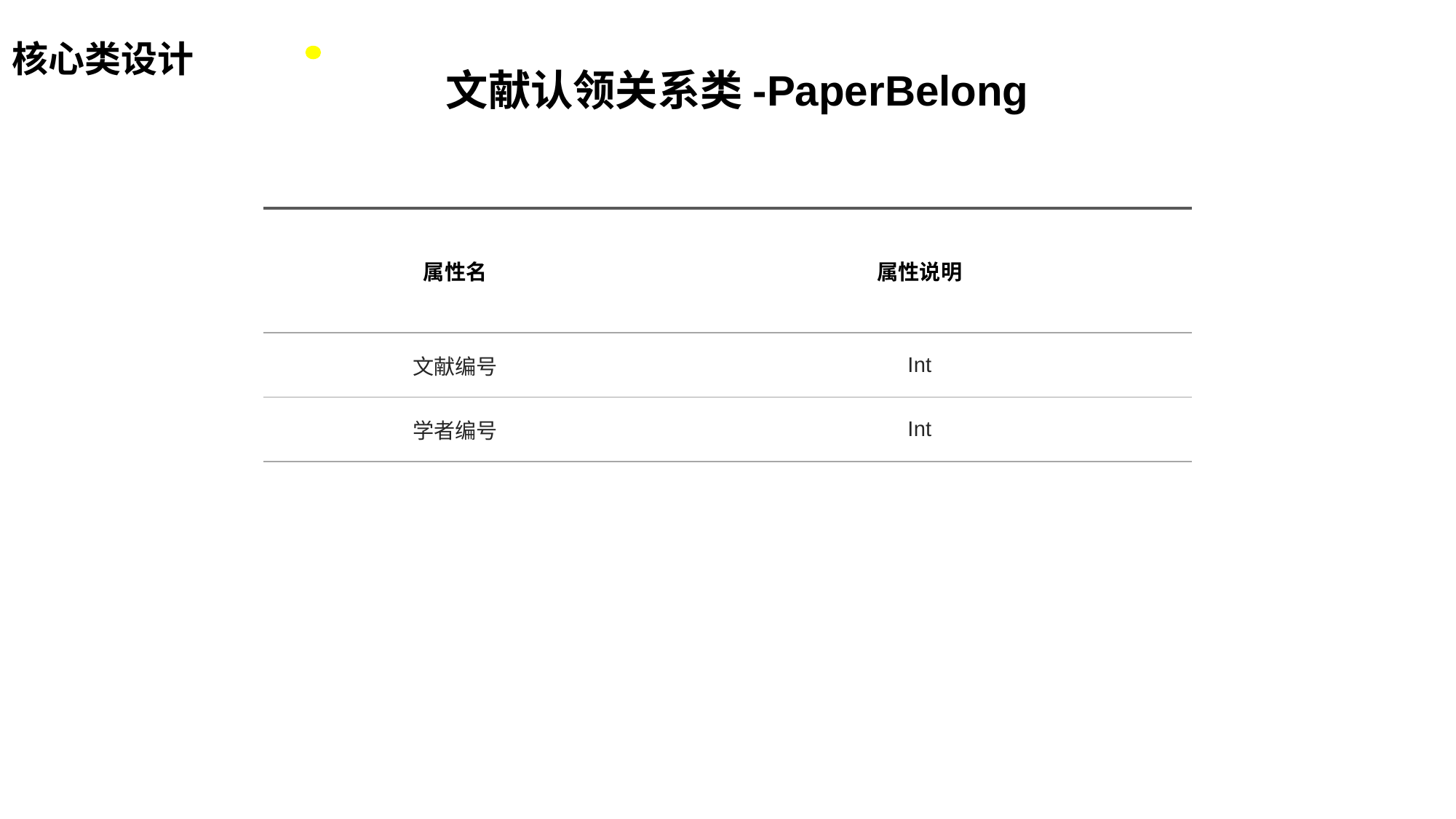

核心类设计

文献认领关系类-PaperBelong
| 属性名 | 属性说明 |
| --- | --- |
| 文献编号 | Int |
| 学者编号 | Int |